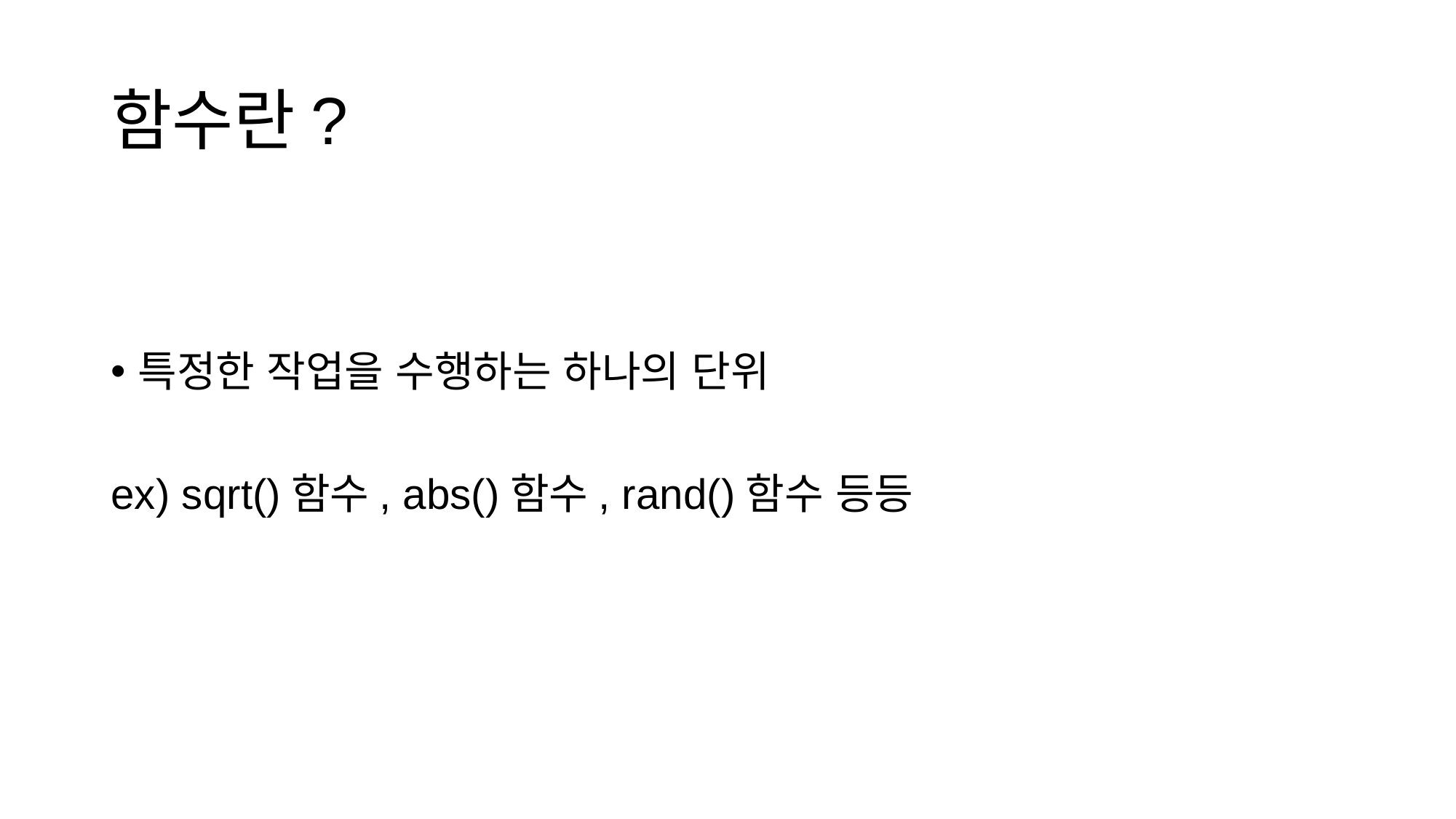

# 함수란?

특정한 작업을 수행하는 하나의 단위

ex) sqrt()함수, abs()함수, rand()함수 등등